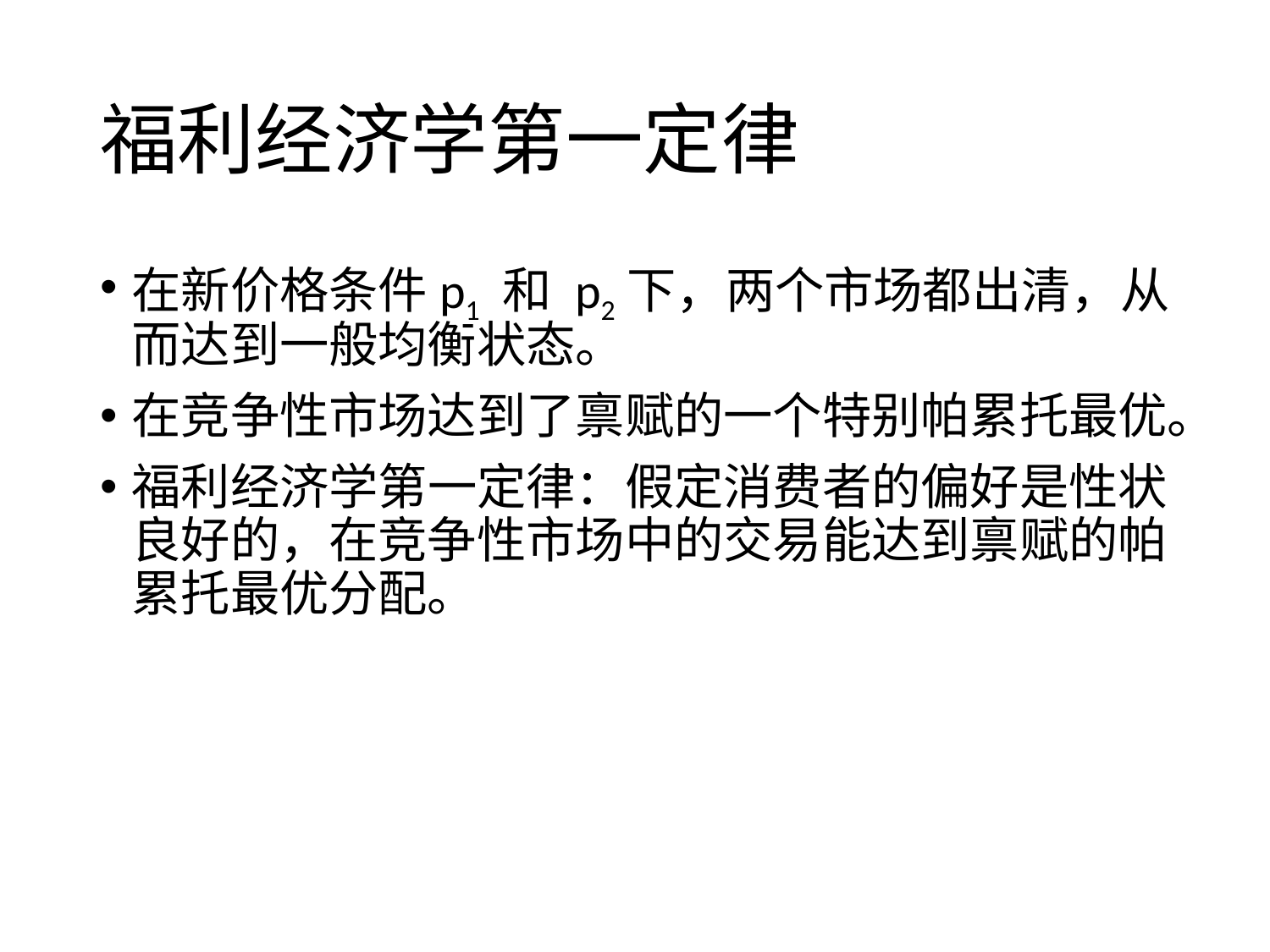

# 福利经济学第一定律
在新价格条件p1 和 p2下，两个市场都出清，从而达到一般均衡状态。
在竞争性市场达到了禀赋的一个特别帕累托最优。
福利经济学第一定律：假定消费者的偏好是性状良好的，在竞争性市场中的交易能达到禀赋的帕累托最优分配。